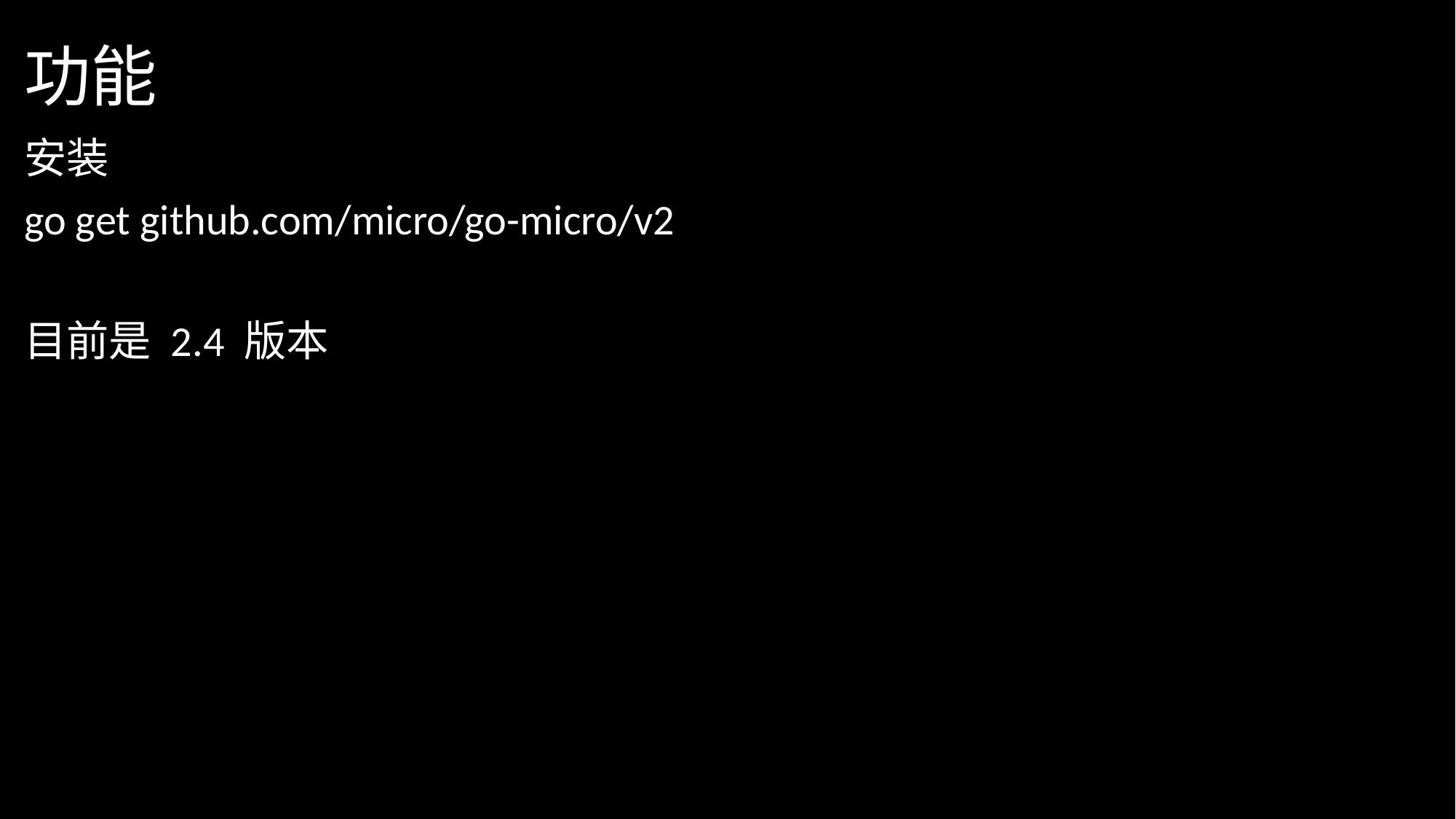

# 功能
安装
go get github.com/micro/go-micro/v2

目前是 2.4 版本